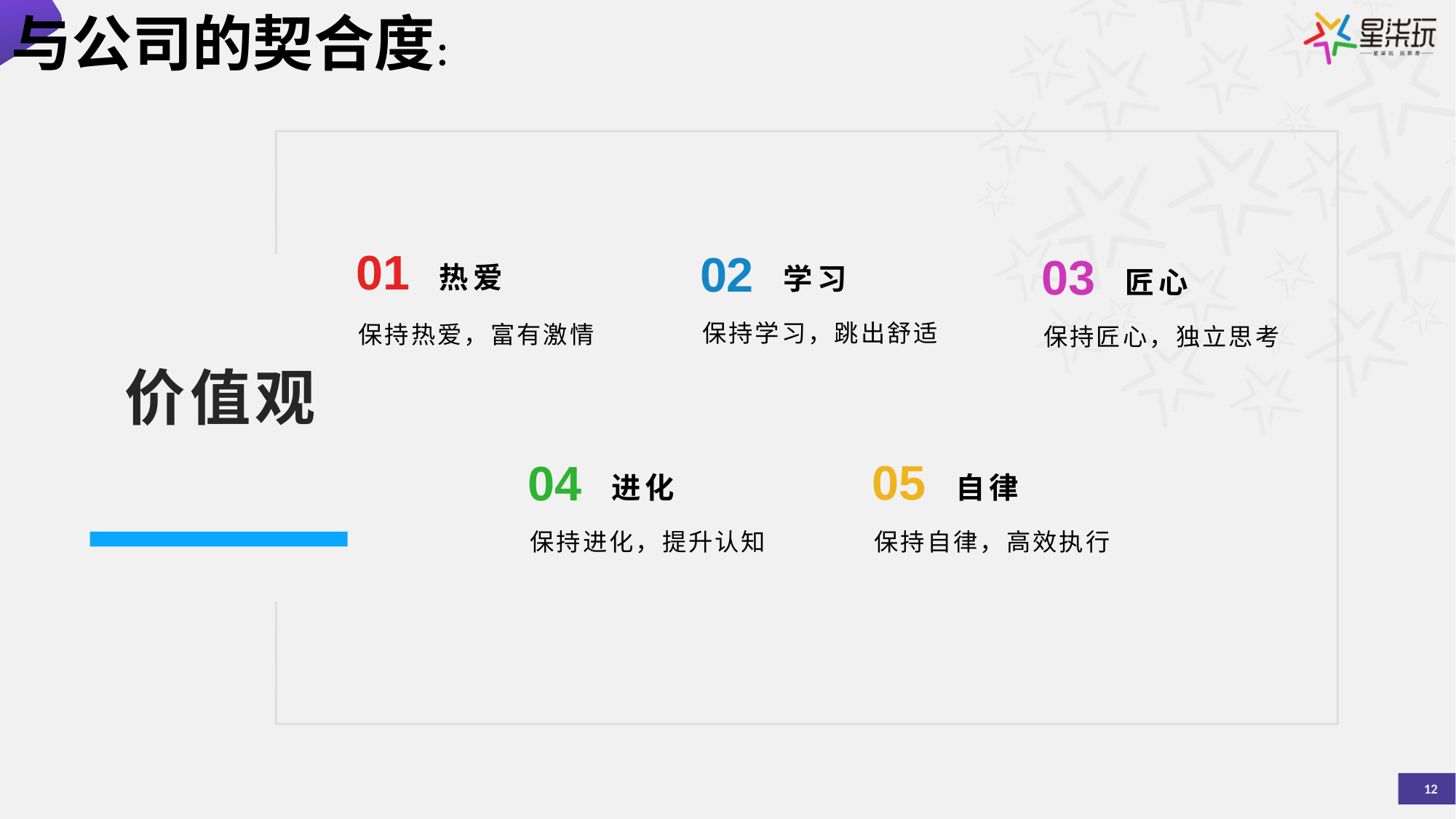

与公司的契合度：

01
热爱
保持热爱，富有激情
02
学习
保持学习，跳出舒适
03
匠心
保持匠心，独立思考
价值观
05
自律
保持自律，高效执行
04
进化
保持进化，提升认知

12